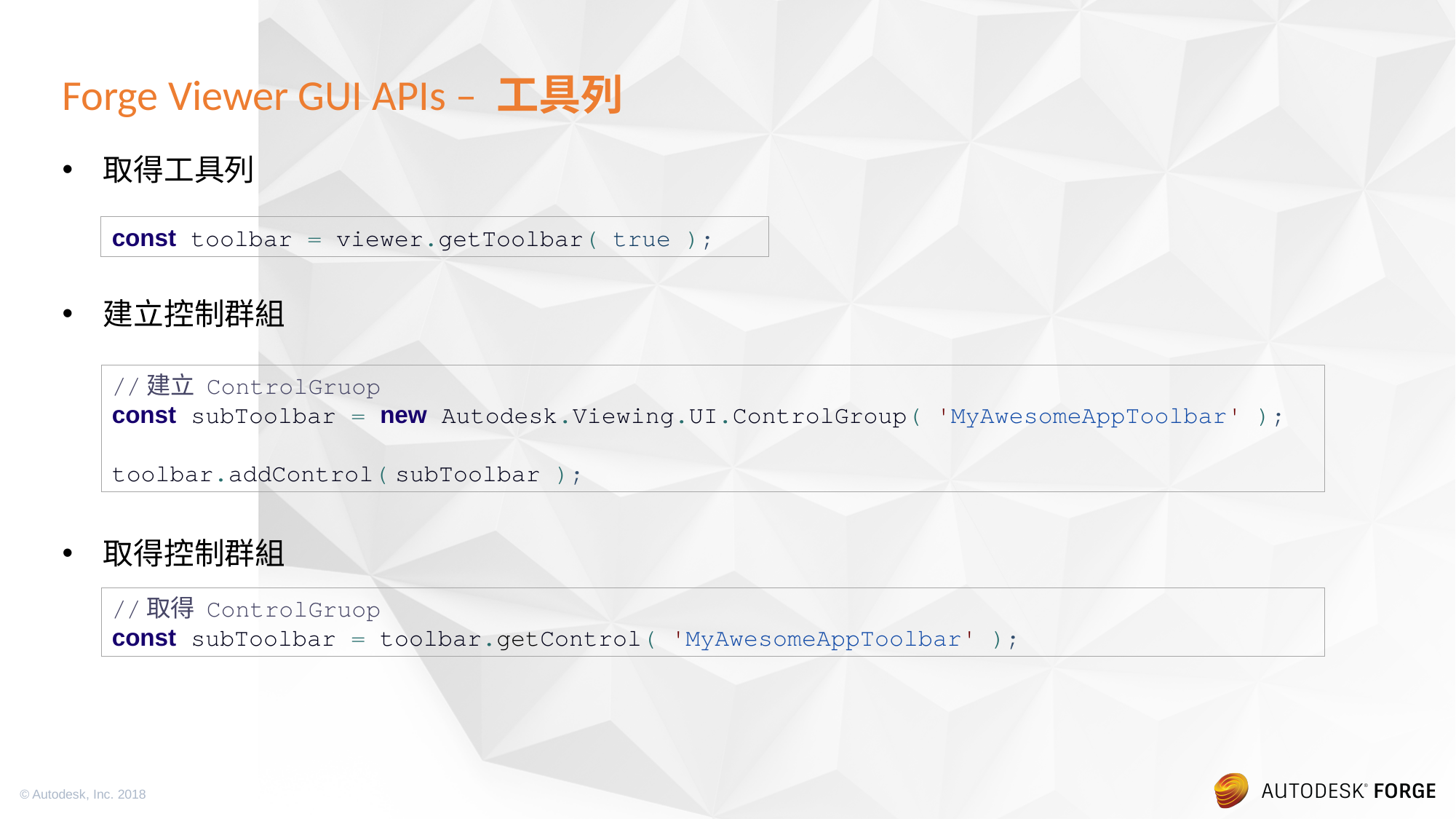

# Forge Viewer GUI APIs – 工具列
取得工具列

建立控制群組

取得控制群組

const toolbar = viewer.getToolbar( true );
//建立 ControlGruop
const subToolbar = new Autodesk.Viewing.UI.ControlGroup( 'MyAwesomeAppToolbar' );

toolbar.addControl( subToolbar );
//取得 ControlGruop
const subToolbar = toolbar.getControl( 'MyAwesomeAppToolbar' );